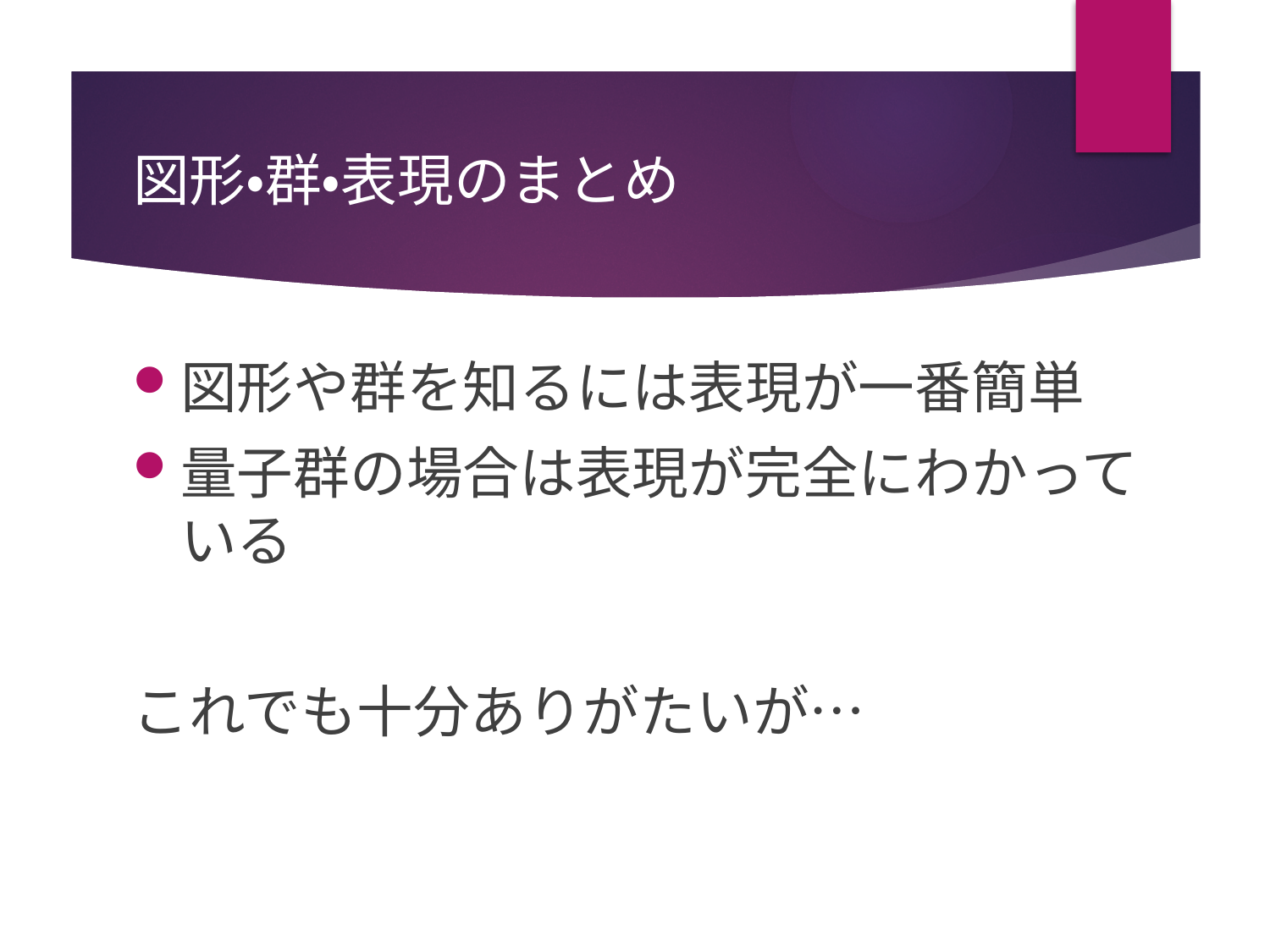

# 図形・群・表現のまとめ
図形や群を知るには表現が一番簡単
量子群の場合は表現が完全にわかっている

これでも十分ありがたいが…